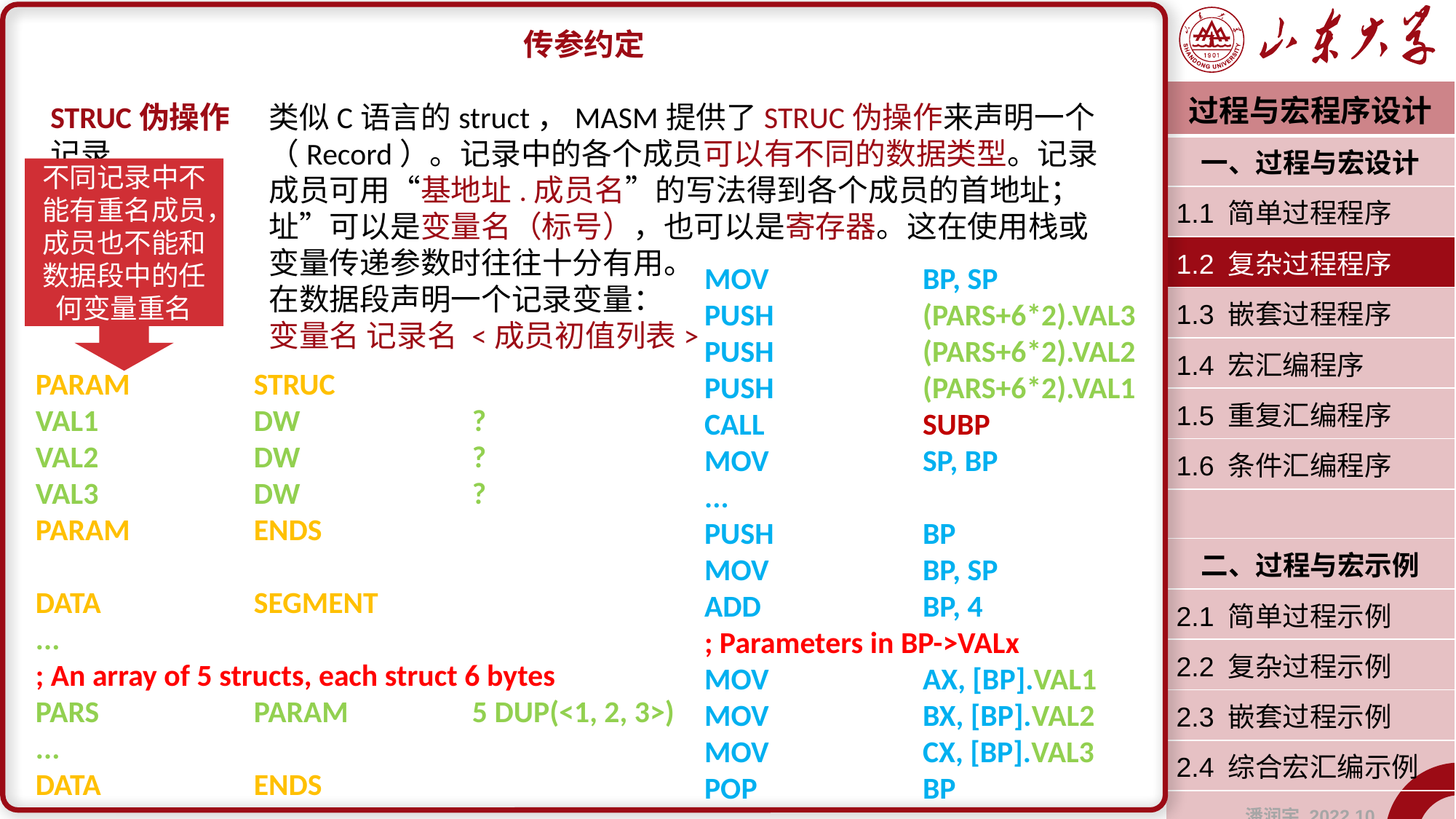

传参约定

STRUC伪操作	类似C语言的struct，MASM提供了STRUC伪操作来声明一个记录		（Record）。记录中的各个成员可以有不同的数据类型。记录的		成员可用“基地址.成员名”的写法得到各个成员的首地址；“基地		址”可以是变量名（标号），也可以是寄存器。这在使用栈或者		变量传递参数时往往十分有用。
		在数据段声明一个记录变量：
		变量名 记录名 <成员初值列表>
| 过程与宏程序设计 |
| --- |
| 一、过程与宏设计 |
| 1.1 简单过程程序 |
| 1.2 复杂过程程序 |
| 1.3 嵌套过程程序 |
| 1.4 宏汇编程序 |
| 1.5 重复汇编程序 |
| 1.6 条件汇编程序 |
|  |
| 二、过程与宏示例 |
| 2.1 简单过程示例 |
| 2.2 复杂过程示例 |
| 2.3 嵌套过程示例 |
| 2.4 综合宏汇编示例 |
| 潘润宇 2022.10 |
不同记录中不能有重名成员，成员也不能和数据段中的任何变量重名
MOV		BP, SP
PUSH		(PARS+6*2).VAL3
PUSH		(PARS+6*2).VAL2
PUSH		(PARS+6*2).VAL1
CALL		SUBP
MOV		SP, BP
...
PUSH		BP
MOV		BP, SP
ADD		BP, 4
; Parameters in BP->VALx
MOV		AX, [BP].VAL1
MOV		BX, [BP].VAL2
MOV		CX, [BP].VAL3
POP		BP
PARAM		STRUC
VAL1		DW		?
VAL2		DW		?
VAL3		DW		?
PARAM		ENDS

DATA		SEGMENT
...
; An array of 5 structs, each struct 6 bytes
PARS		PARAM 		5 DUP(<1, 2, 3>)
...
DATA		ENDS